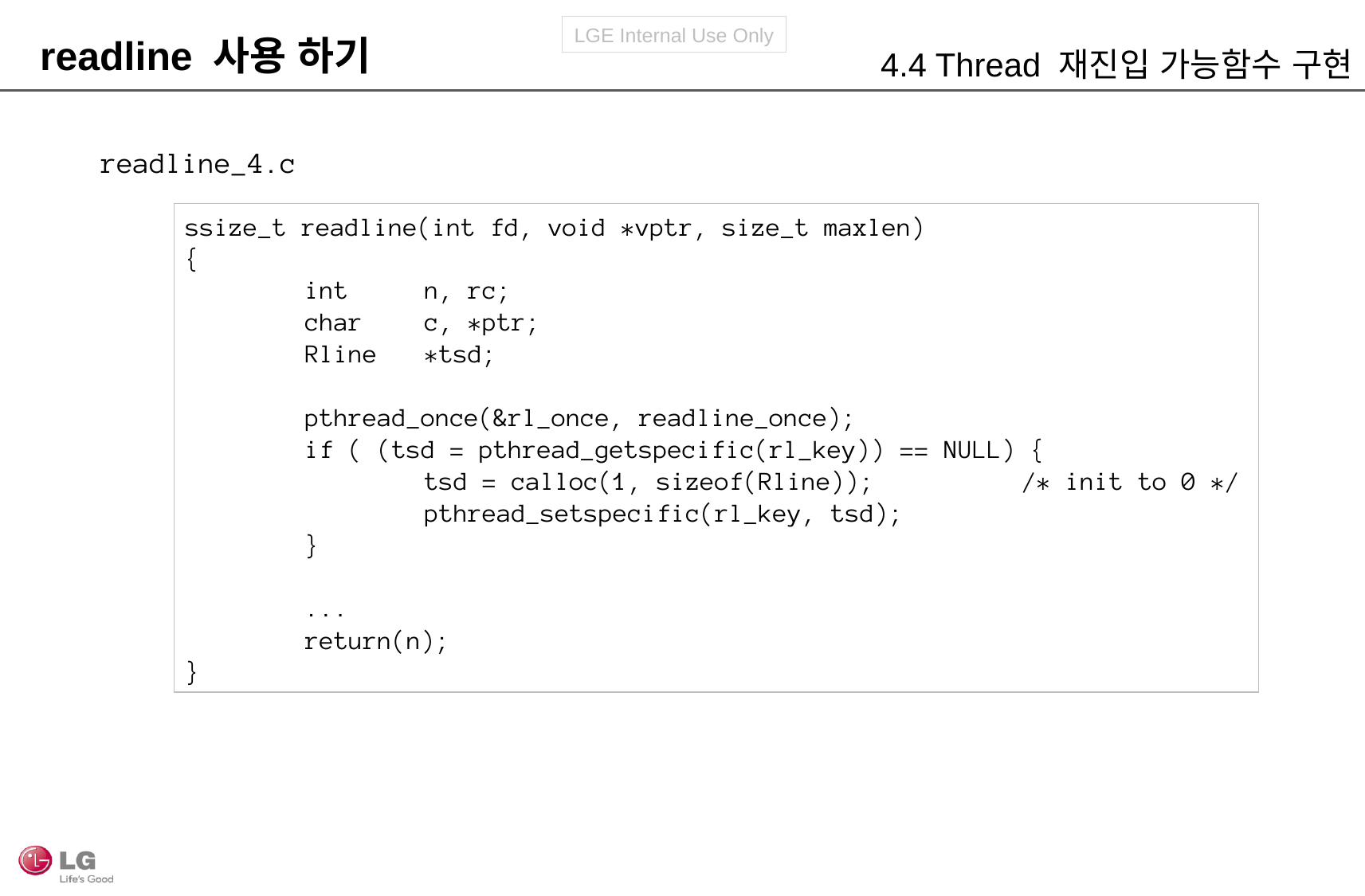

readline 사용 하기
4.4 Thread 재진입 가능함수 구현

readline_4.c
ssize_t readline(int fd, void *vptr, size_t maxlen)
{
	int	n, rc;
	char	c, *ptr;
	Rline	*tsd;

	pthread_once(&rl_once, readline_once);
	if ( (tsd = pthread_getspecific(rl_key)) == NULL) {
		tsd = calloc(1, sizeof(Rline));		/* init to 0 */
		pthread_setspecific(rl_key, tsd);
	}

	...
	return(n);
}